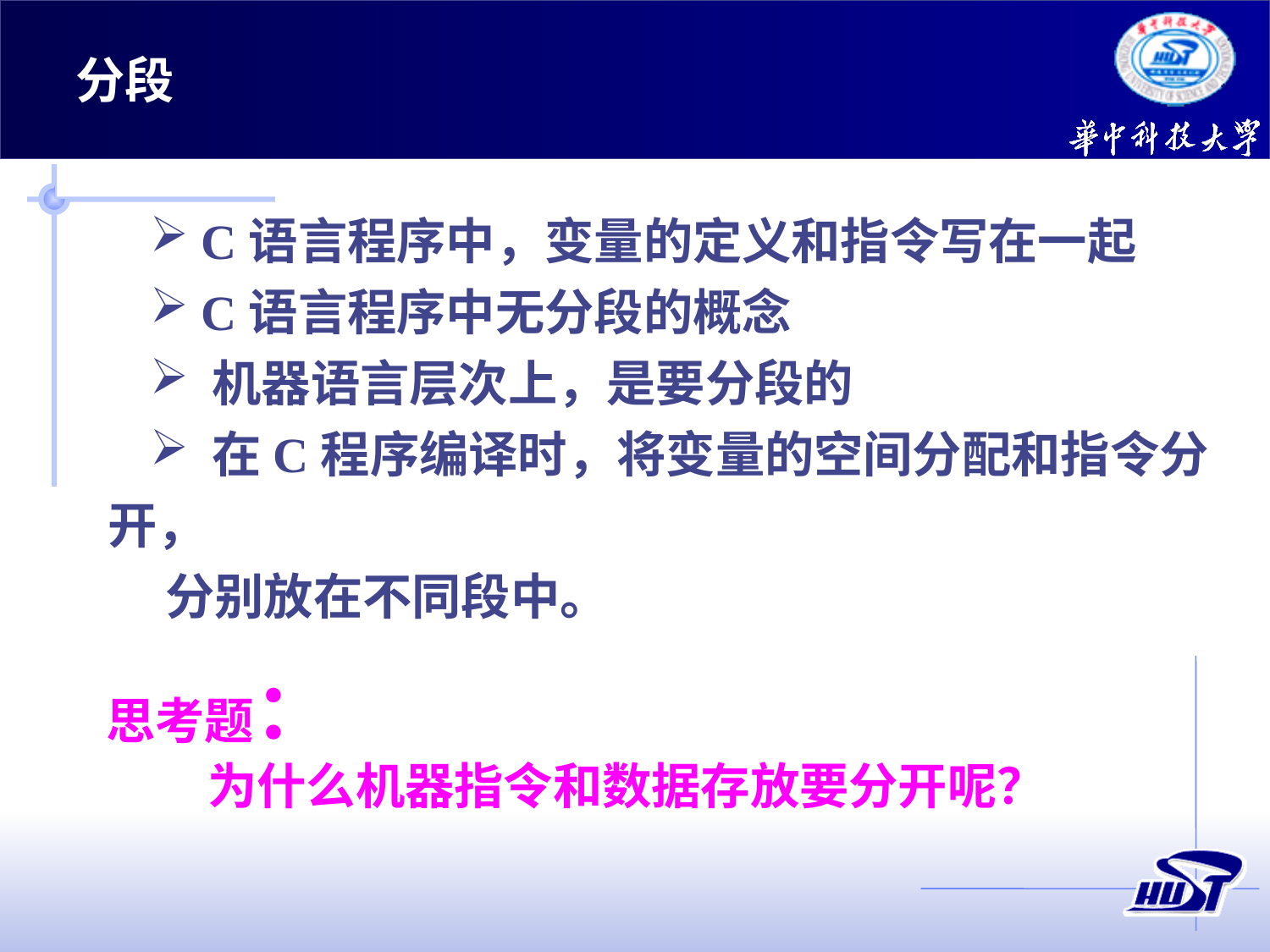

分段
 C语言程序中，变量的定义和指令写在一起
 C语言程序中无分段的概念
 机器语言层次上，是要分段的
 在C程序编译时，将变量的空间分配和指令分开，
   分别放在不同段中。
思考题：
        为什么机器指令和数据存放要分开呢？